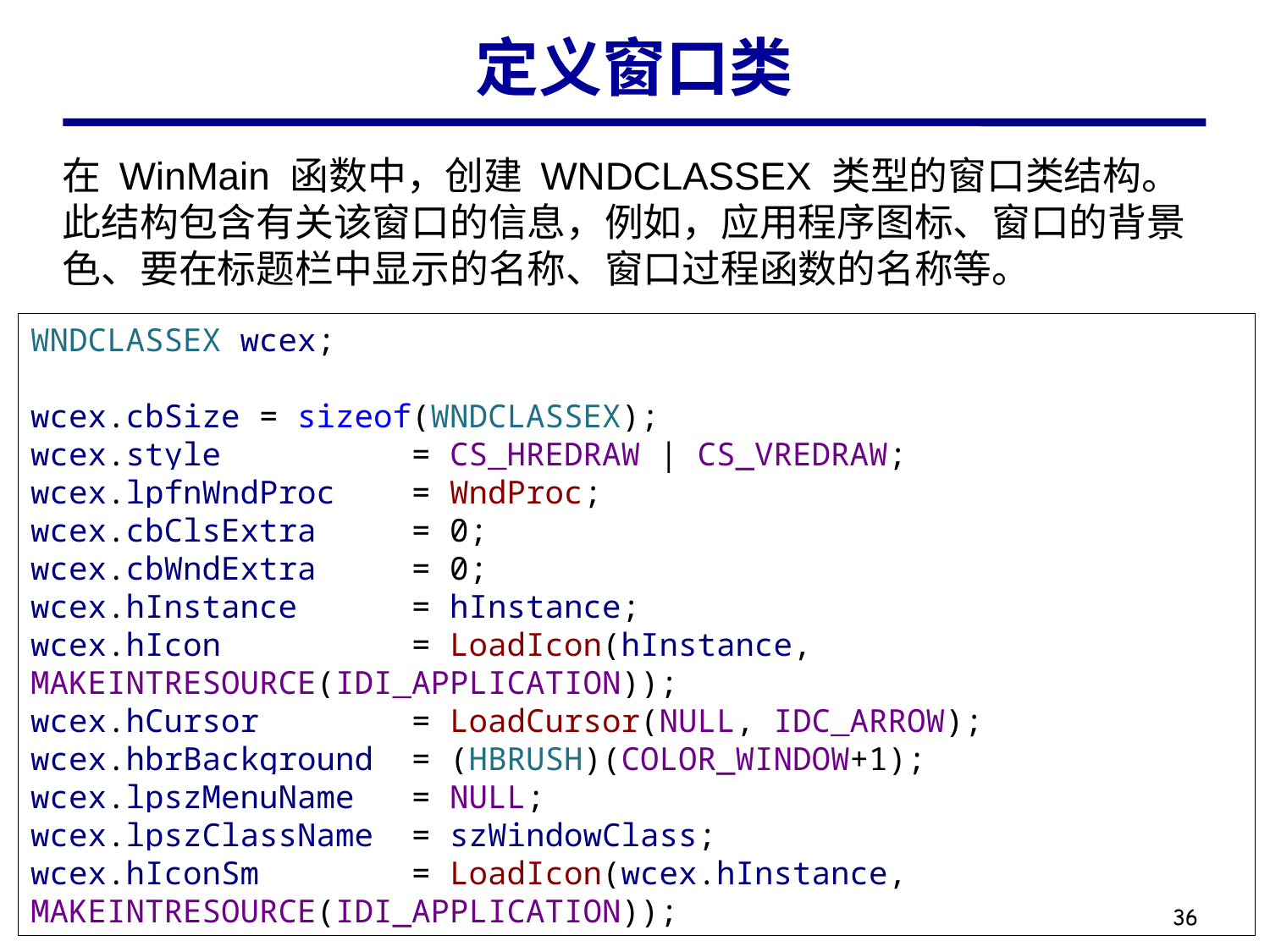

# 定义窗口类
在 WinMain 函数中，创建 WNDCLASSEX 类型的窗口类结构。此结构包含有关该窗口的信息，例如，应用程序图标、窗口的背景色、要在标题栏中显示的名称、窗口过程函数的名称等。
WNDCLASSEX wcex;

wcex.cbSize = sizeof(WNDCLASSEX);
wcex.style          = CS_HREDRAW | CS_VREDRAW;
wcex.lpfnWndProc    = WndProc;
wcex.cbClsExtra     = 0;
wcex.cbWndExtra     = 0;
wcex.hInstance      = hInstance;
wcex.hIcon          = LoadIcon(hInstance, MAKEINTRESOURCE(IDI_APPLICATION));
wcex.hCursor        = LoadCursor(NULL, IDC_ARROW);
wcex.hbrBackground  = (HBRUSH)(COLOR_WINDOW+1);
wcex.lpszMenuName   = NULL;
wcex.lpszClassName  = szWindowClass;
wcex.hIconSm        = LoadIcon(wcex.hInstance, MAKEINTRESOURCE(IDI_APPLICATION));